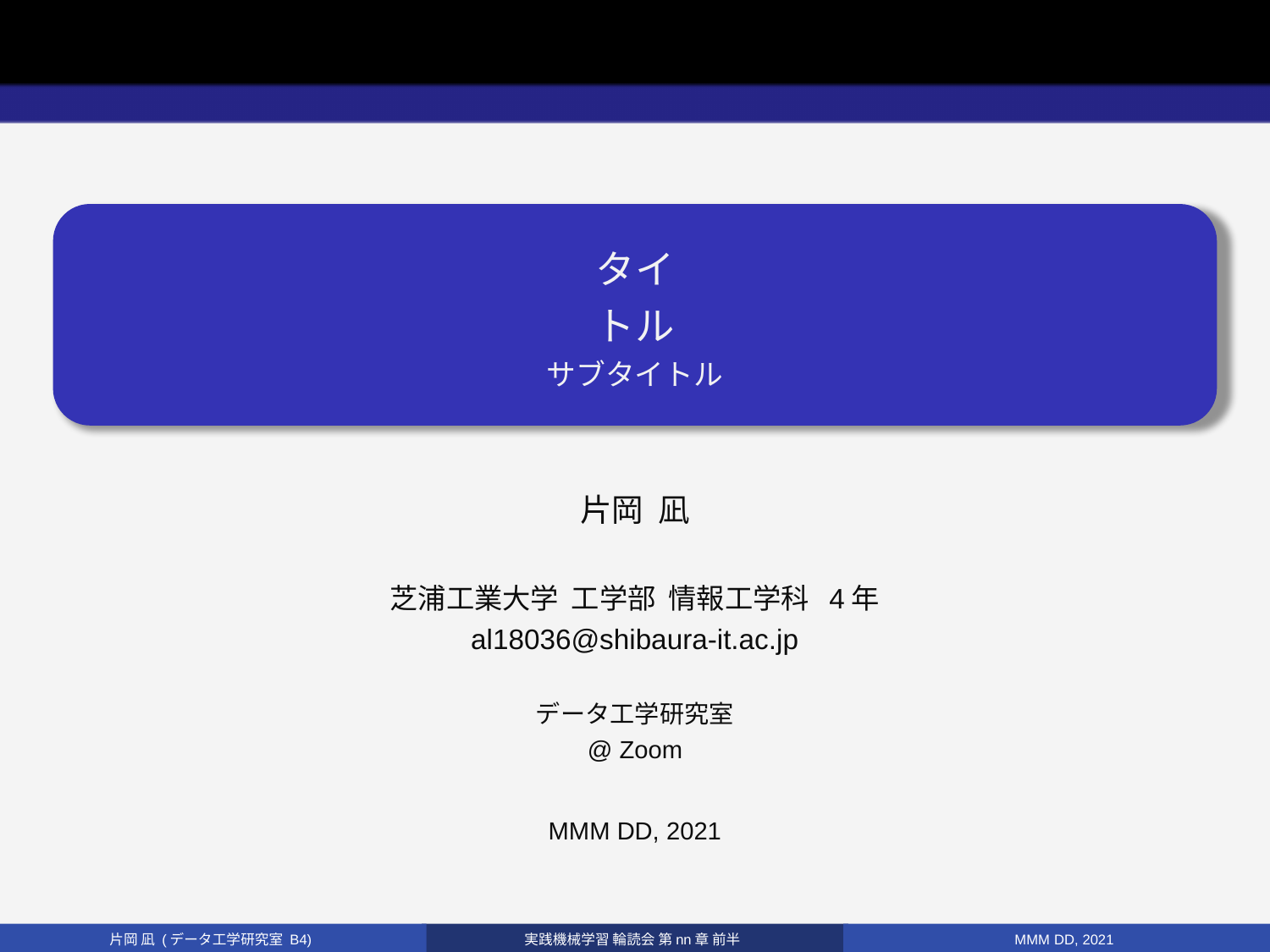

# タイ トル サブタイトル
片岡  凪

芝浦工業大学  工学部  情報工学科  4年
al18036@shibaura-it.ac.jp

データ工学研究室
@ Zoom

MMM DD, 2021